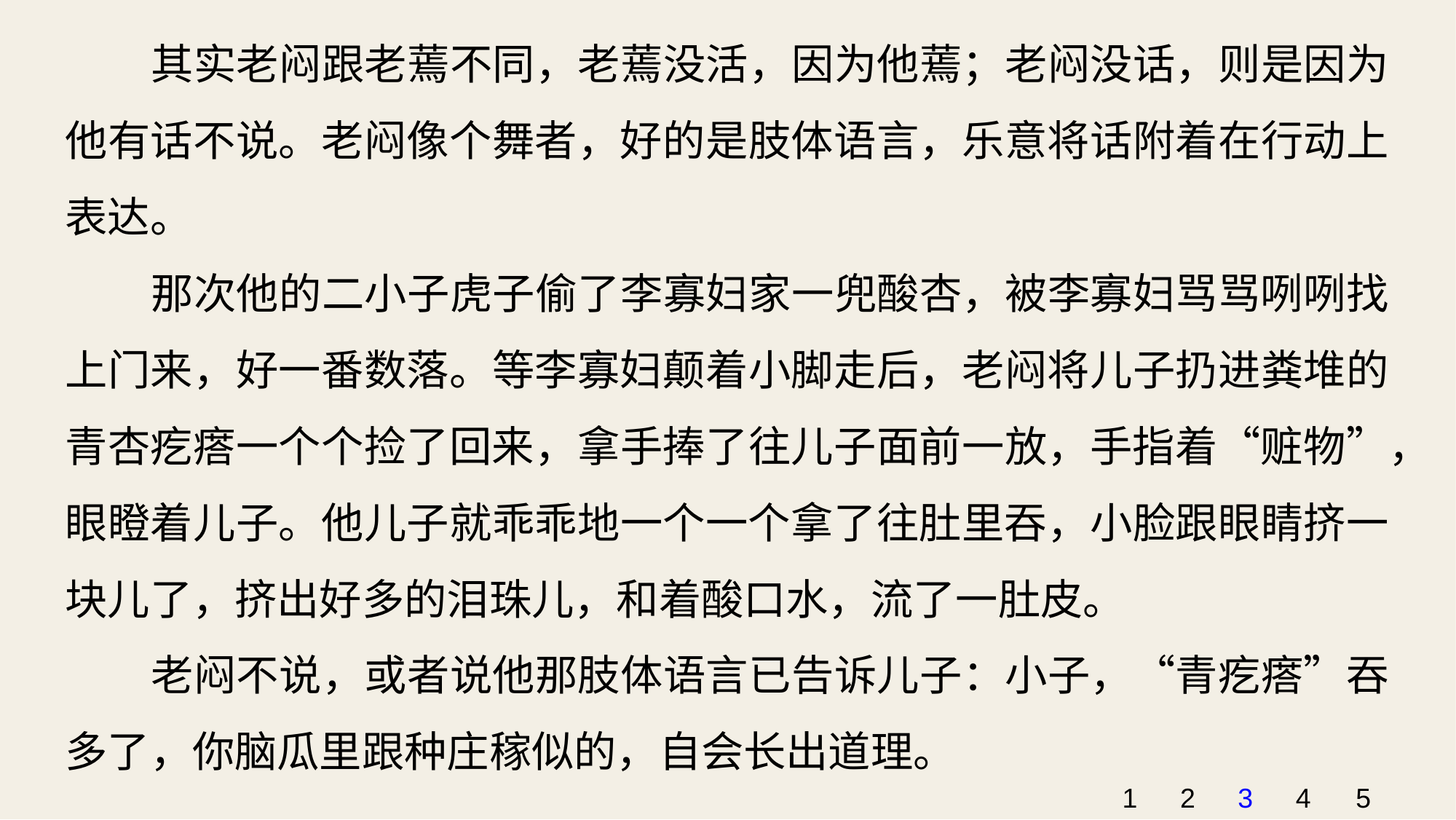

其实老闷跟老蔫不同，老蔫没活，因为他蔫；老闷没话，则是因为他有话不说。老闷像个舞者，好的是肢体语言，乐意将话附着在行动上表达。
那次他的二小子虎子偷了李寡妇家一兜酸杏，被李寡妇骂骂咧咧找上门来，好一番数落。等李寡妇颠着小脚走后，老闷将儿子扔进粪堆的青杏疙瘩一个个捡了回来，拿手捧了往儿子面前一放，手指着“赃物”，眼瞪着儿子。他儿子就乖乖地一个一个拿了往肚里吞，小脸跟眼睛挤一块儿了，挤出好多的泪珠儿，和着酸口水，流了一肚皮。
老闷不说，或者说他那肢体语言已告诉儿子：小子，“青疙瘩”吞多了，你脑瓜里跟种庄稼似的，自会长出道理。
1
2
3
4
5